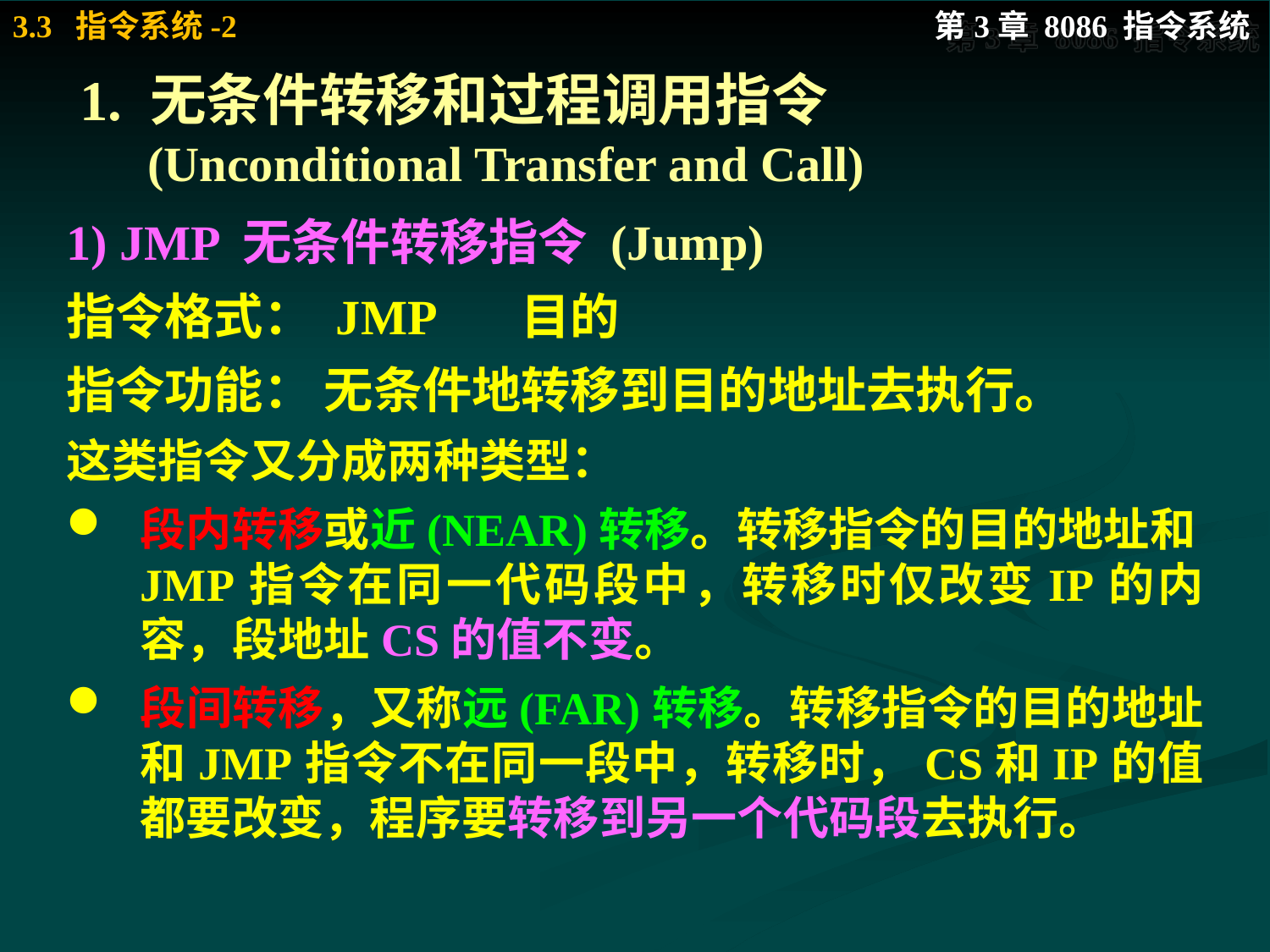

# 1. 无条件转移和过程调用指令 (Unconditional Transfer and Call)
1) JMP 无条件转移指令 (Jump)
指令格式： JMP	目的
指令功能： 无条件地转移到目的地址去执行。
这类指令又分成两种类型：
段内转移或近(NEAR)转移。转移指令的目的地址和JMP指令在同一代码段中，转移时仅改变IP的内容，段地址CS的值不变。
段间转移，又称远(FAR)转移。转移指令的目的地址和JMP指令不在同一段中，转移时，CS和IP的值都要改变，程序要转移到另一个代码段去执行。